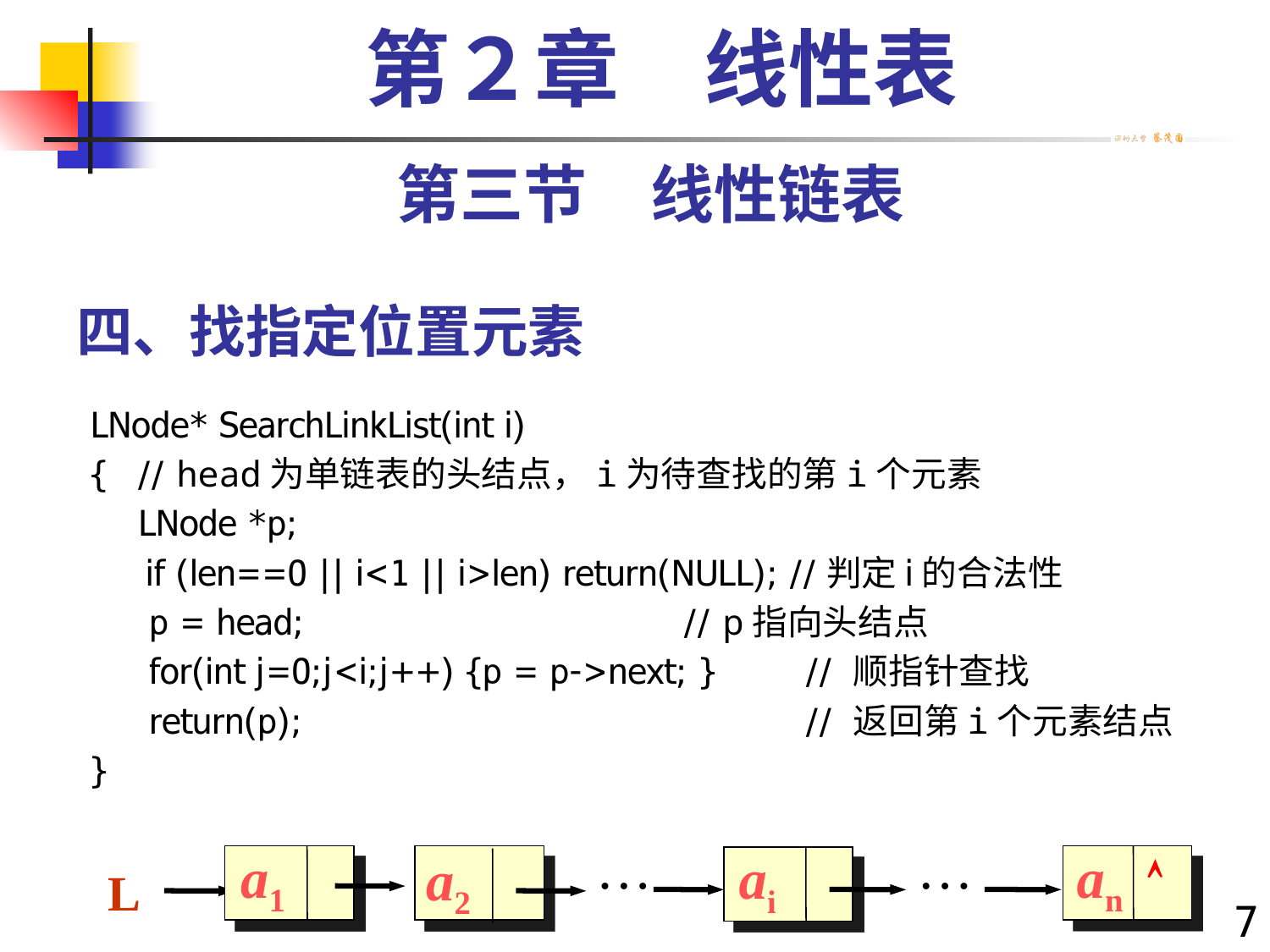

第２章　线性表
第三节　线性链表
# 四、找指定位置元素
LNode* SearchLinkList(int i)
{	// head为单链表的头结点，i为待查找的第i个元素
	LNode *p;
     if (len==0 || i<1 || i>len) return(NULL); //判定i的合法性
	 p = head;     		               // p指向头结点
	 for(int j=0;j<i;j++) {p = p->next; }	   // 顺指针查找
	 return(p);				   // 返回第i个元素结点
}
…
…
an
a1
ai
a2

∧

L

7